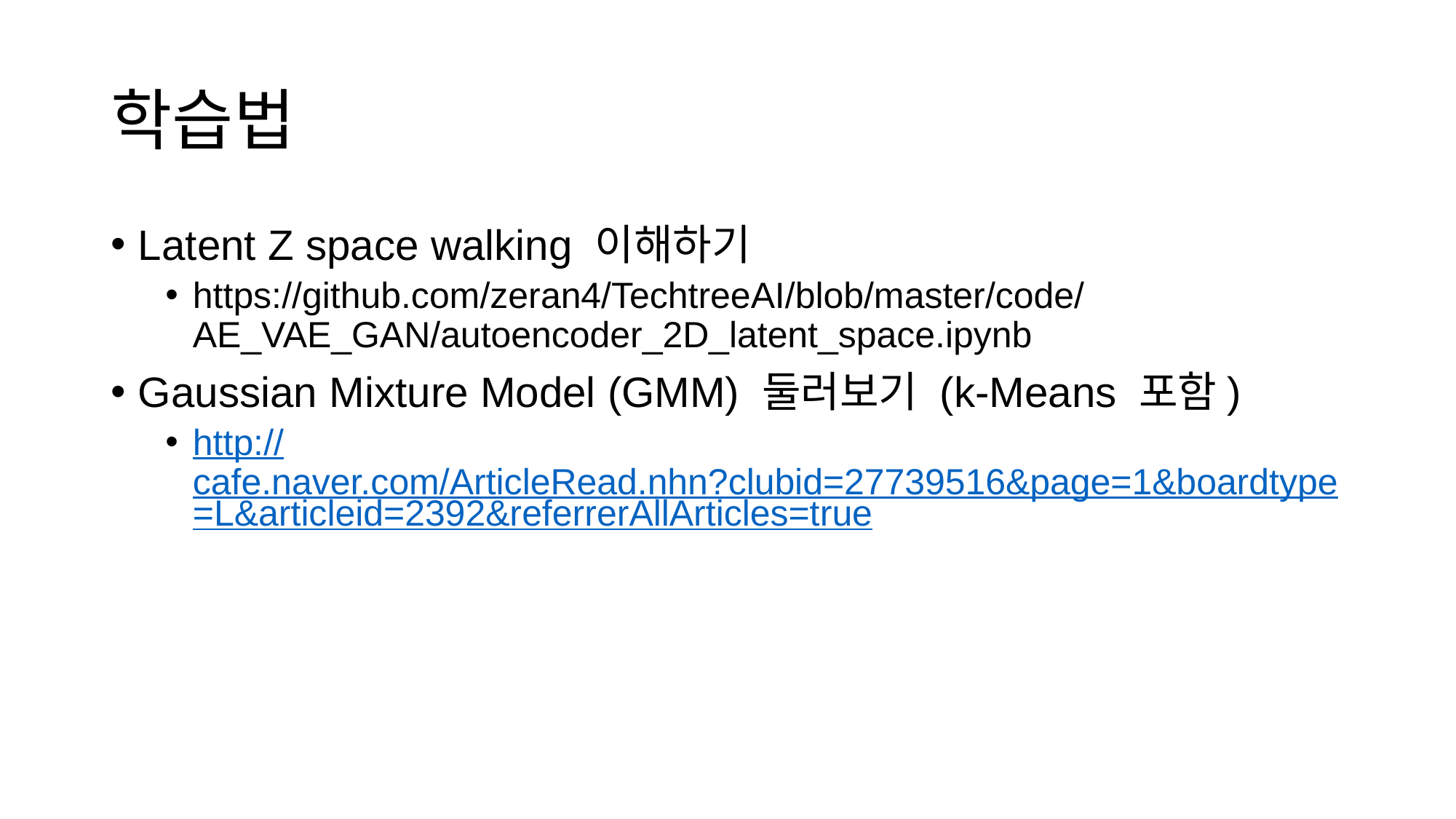

# 학습법
Latent Z space walking 이해하기
https://github.com/zeran4/TechtreeAI/blob/master/code/AE_VAE_GAN/autoencoder_2D_latent_space.ipynb
Gaussian Mixture Model (GMM) 둘러보기 (k-Means 포함)
http://cafe.naver.com/ArticleRead.nhn?clubid=27739516&page=1&boardtype=L&articleid=2392&referrerAllArticles=true